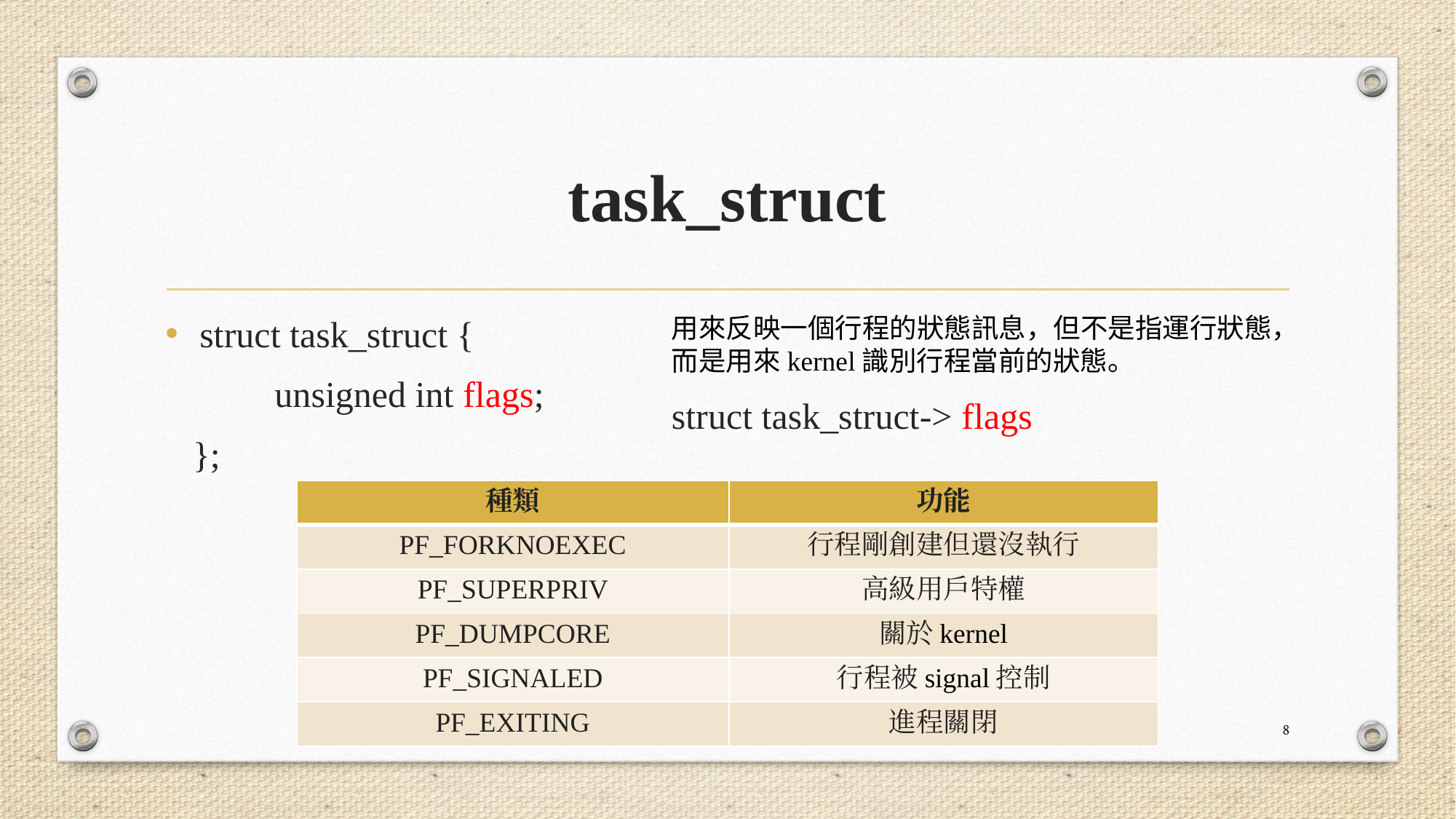

# task_struct
struct task_struct {
	unsigned int flags;
   };
用來反映一個行程的狀態訊息，但不是指運行狀態，而是用來kernel識別行程當前的狀態。
struct task_struct-> flags
| 種類 | 功能 |
| --- | --- |
| PF\_FORKNOEXEC | 行程剛創建但還沒執行 |
| PF\_SUPERPRIV | 高級用戶特權 |
| PF\_DUMPCORE | 關於kernel |
| PF\_SIGNALED | 行程被signal控制 |
| PF\_EXITING | 進程關閉 |
8